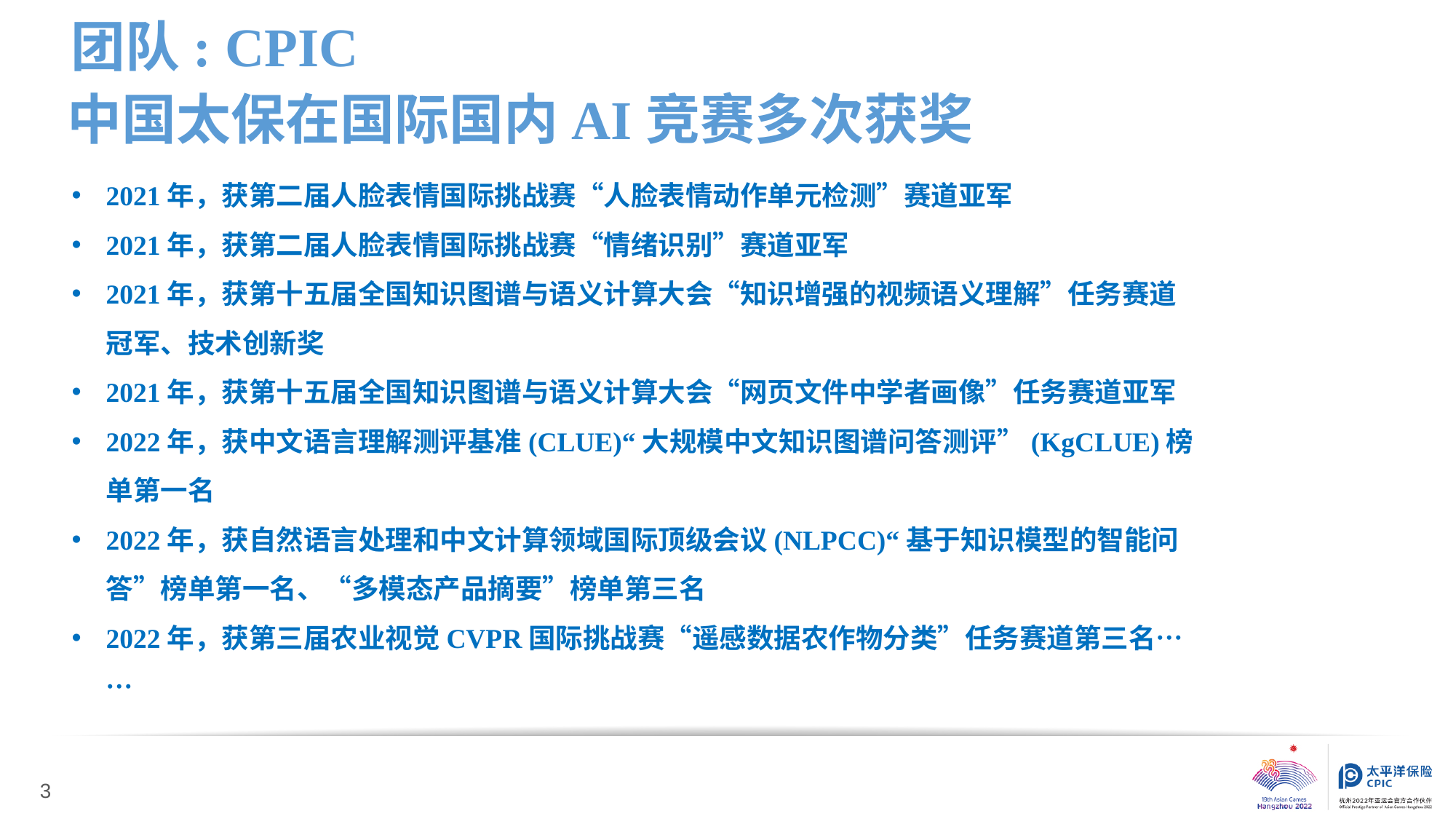

团队: CPIC
中国太保在国际国内AI竞赛多次获奖
2021年，获第二届人脸表情国际挑战赛“人脸表情动作单元检测”赛道亚军
2021年，获第二届人脸表情国际挑战赛“情绪识别”赛道亚军
2021年，获第十五届全国知识图谱与语义计算大会“知识增强的视频语义理解”任务赛道冠军、技术创新奖
2021年，获第十五届全国知识图谱与语义计算大会“网页文件中学者画像”任务赛道亚军
2022年，获中文语言理解测评基准(CLUE)“大规模中文知识图谱问答测评”(KgCLUE)榜单第一名
2022年，获自然语言处理和中文计算领域国际顶级会议(NLPCC)“基于知识模型的智能问答”榜单第一名、“多模态产品摘要”榜单第三名
2022年，获第三届农业视觉CVPR国际挑战赛“遥感数据农作物分类”任务赛道第三名… …